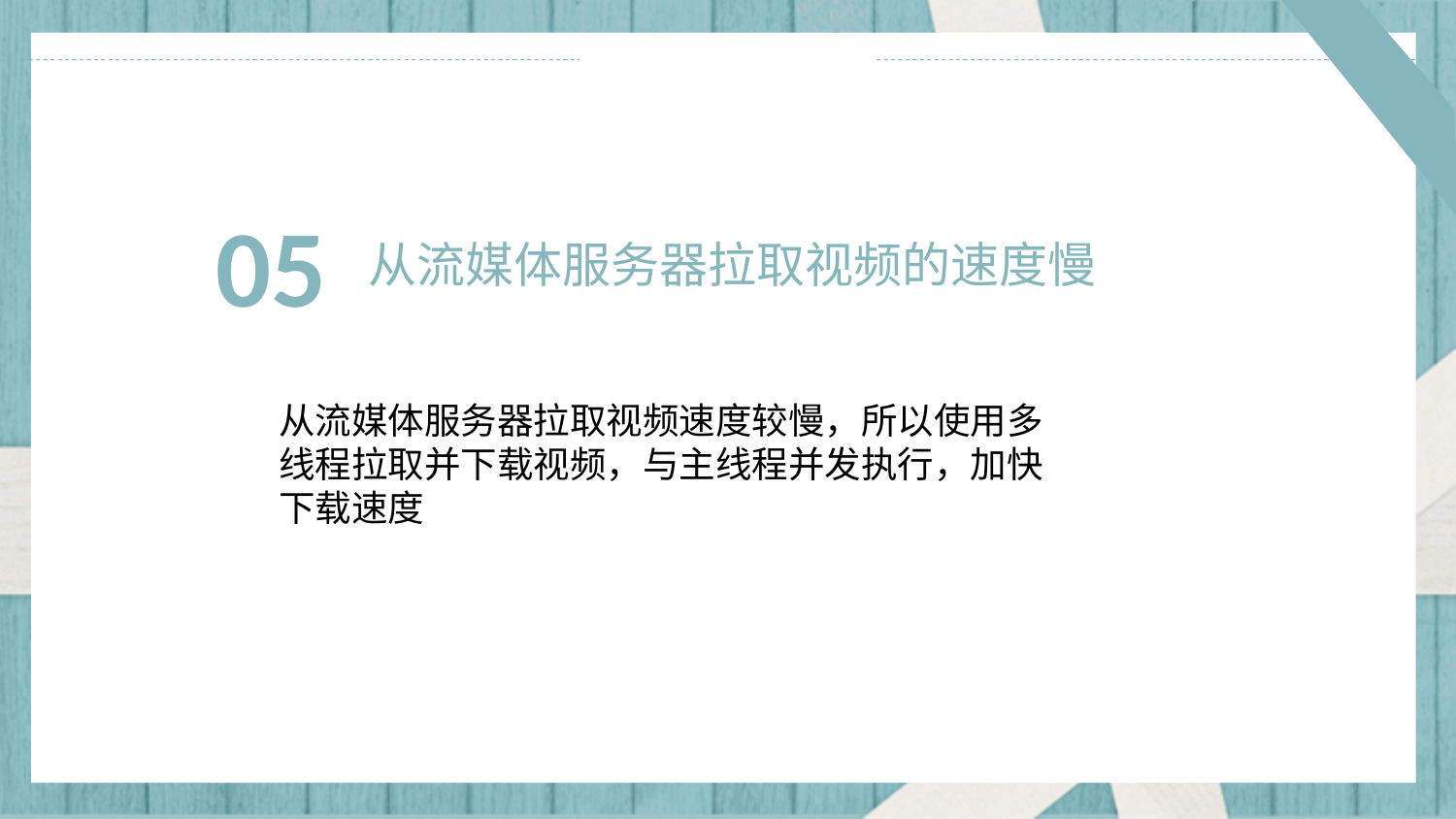

05
从流媒体服务器拉取视频的速度慢
从流媒体服务器拉取视频速度较慢，所以使用多线程拉取并下载视频，与主线程并发执行，加快下载速度